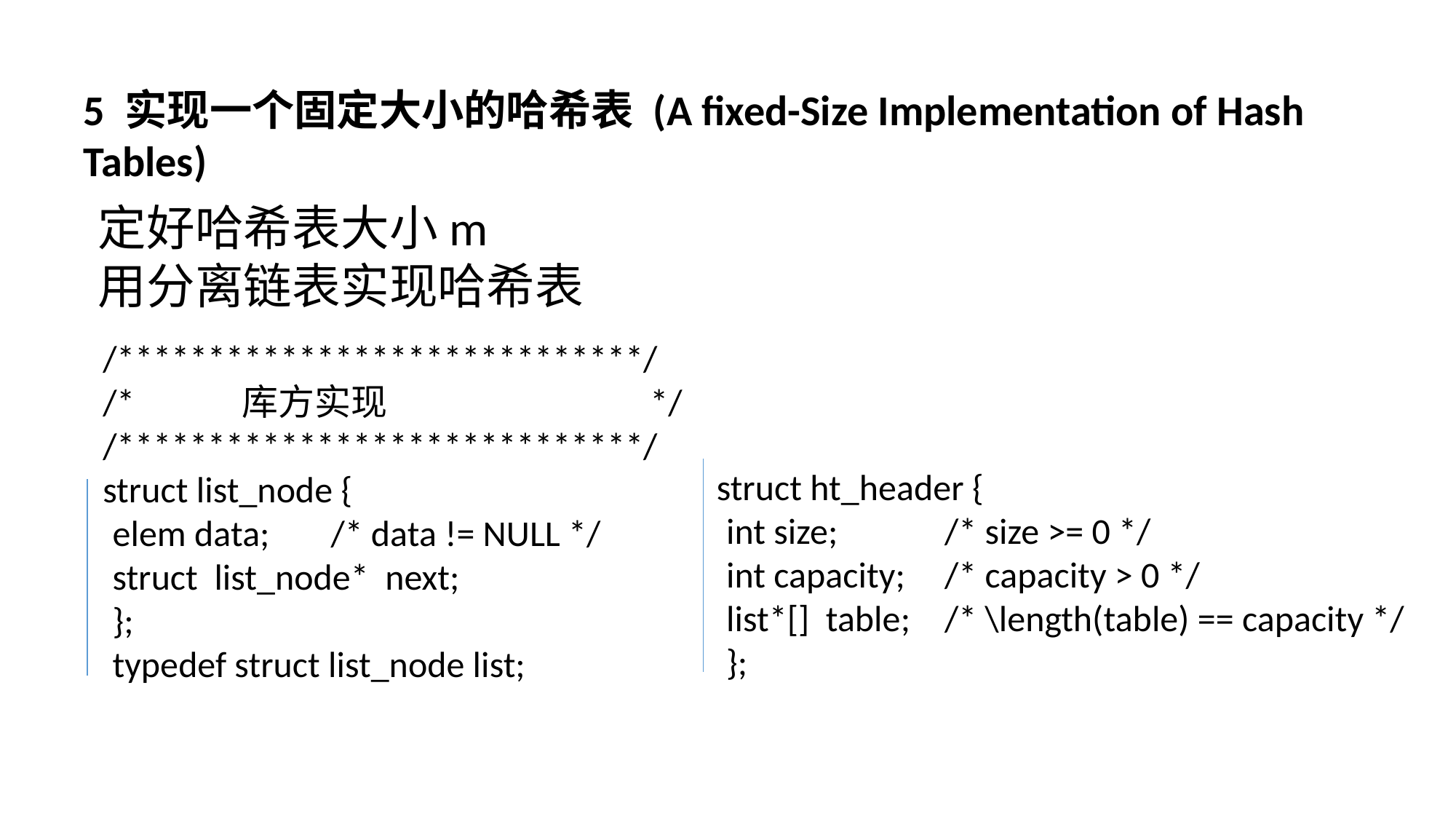

5 实现一个固定大小的哈希表 (A fixed-Size Implementation of Hash Tables)
定好哈希表大小m
用分离链表实现哈希表
/*****************************/
/*            库方实现                               */
/*****************************/
struct list_node {
elem data;	/* data != NULL */
struct  list_node*  next;
};
typedef struct list_node list;

struct ht_header {
int size;	/* size >= 0 */
int capacity;	/* capacity > 0 */
list*[]  table;	/* \length(table) == capacity */
};